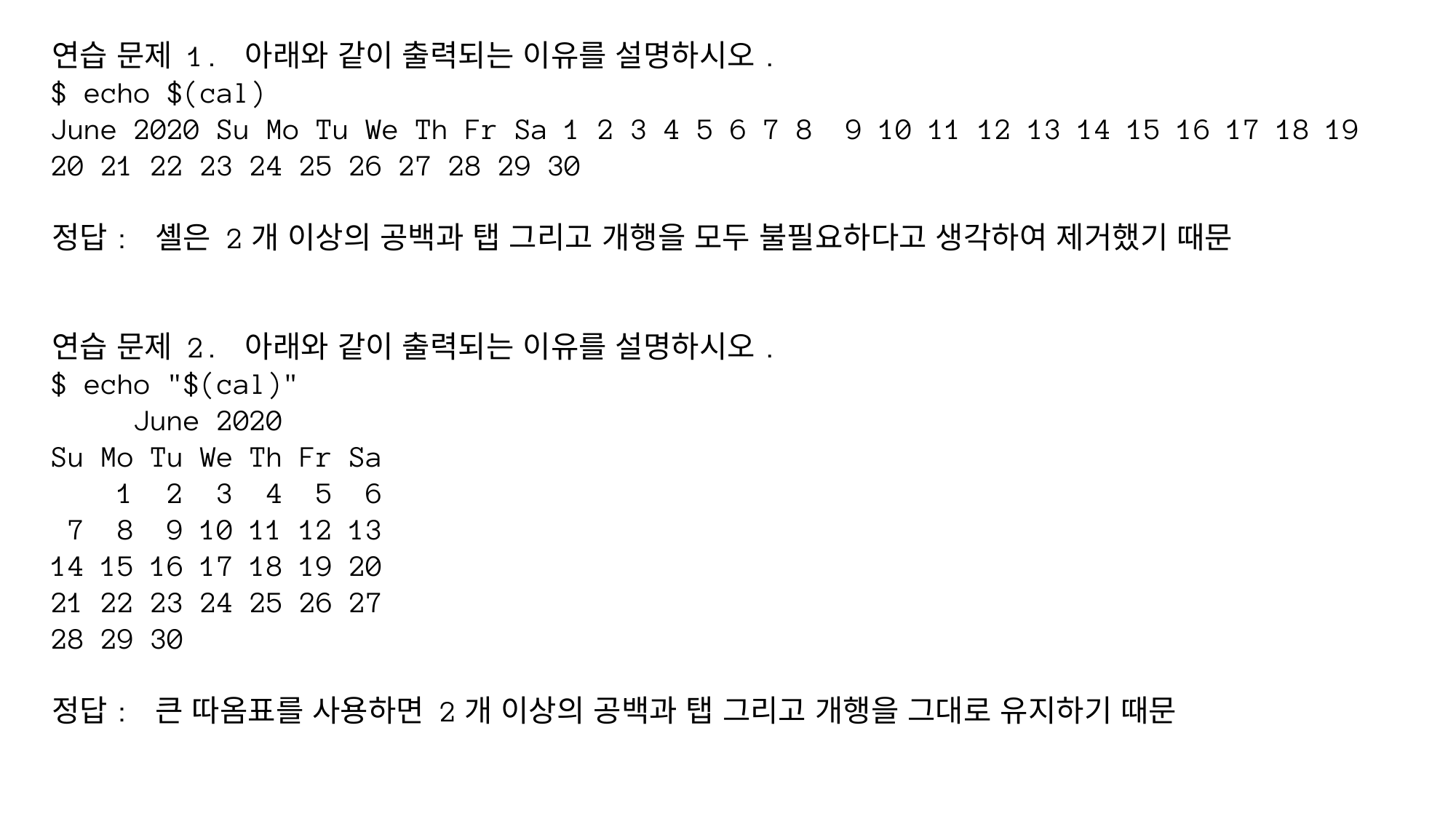

연습 문제 1. 아래와 같이 출력되는 이유를 설명하시오.
$ echo $(cal)
June 2020 Su Mo Tu We Th Fr Sa 1 2 3 4 5 6 7 8  9 10 11 12 13 14 15 16 17 18 19
20 21 22 23 24 25 26 27 28 29 30

정답: 셸은 2개 이상의 공백과 탭 그리고 개행을 모두 불필요하다고 생각하여 제거했기 때문

연습 문제 2. 아래와 같이 출력되는 이유를 설명하시오.
$ echo "$(cal)"
     June 2020
Su Mo Tu We Th Fr Sa
    1  2  3  4  5  6
 7  8  9 10 11 12 13
14 15 16 17 18 19 20
21 22 23 24 25 26 27
28 29 30

정답: 큰 따옴표를 사용하면 2개 이상의 공백과 탭 그리고 개행을 그대로 유지하기 때문